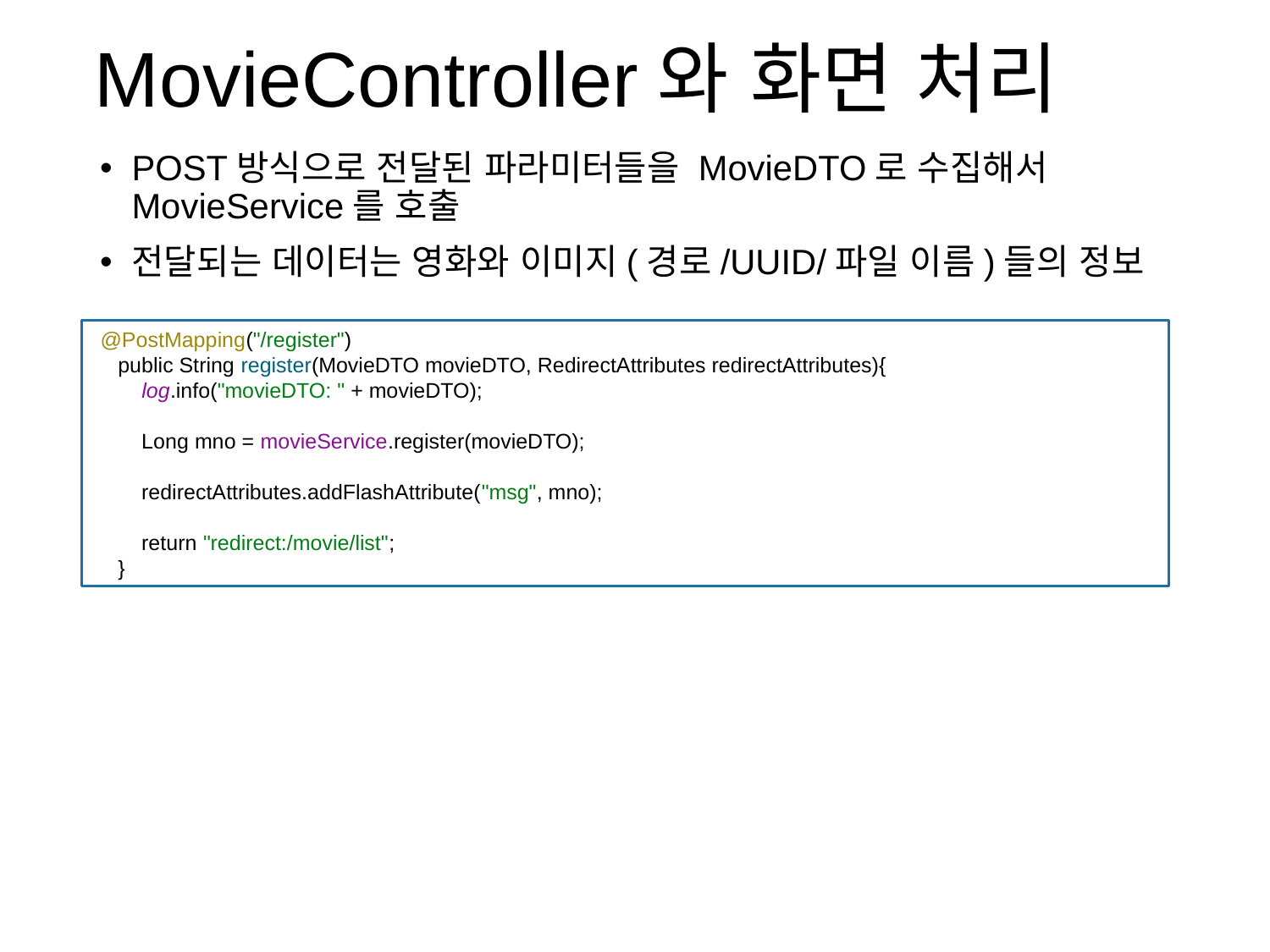

# MovieController와 화면 처리
POST방식으로 전달된 파라미터들을 MovieDTO로 수집해서 MovieService를 호출
전달되는 데이터는 영화와 이미지(경로/UUID/파일 이름)들의 정보
 @PostMapping("/register")
    public String register(MovieDTO movieDTO, RedirectAttributes redirectAttributes){
        log.info("movieDTO: " + movieDTO);
        Long mno = movieService.register(movieDTO);
        redirectAttributes.addFlashAttribute("msg", mno);
        return "redirect:/movie/list";
    }